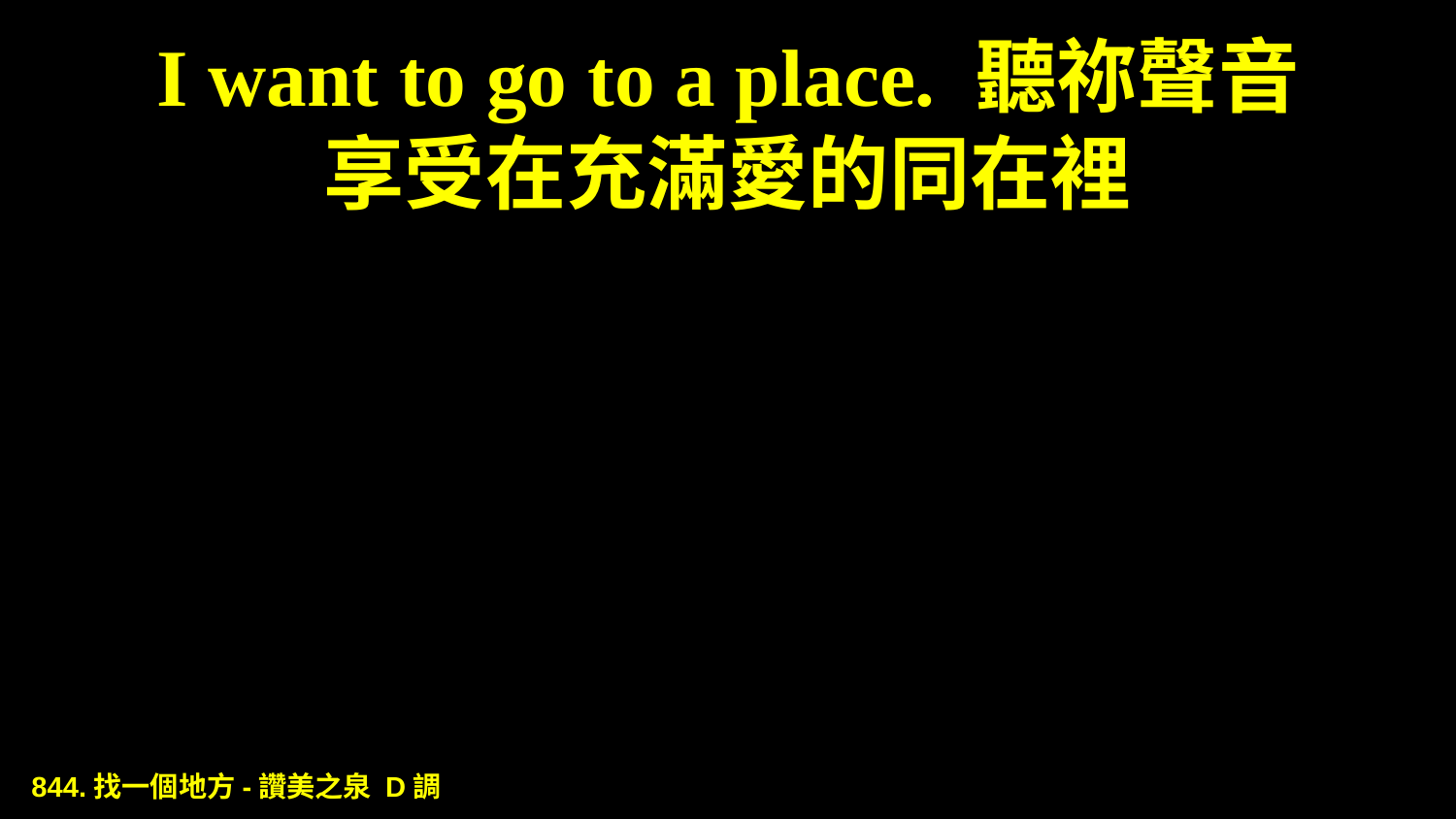

# I want to go to a place. 聽祢聲音 享受在充滿愛的同在裡
844.找一個地方-讚美之泉 D調